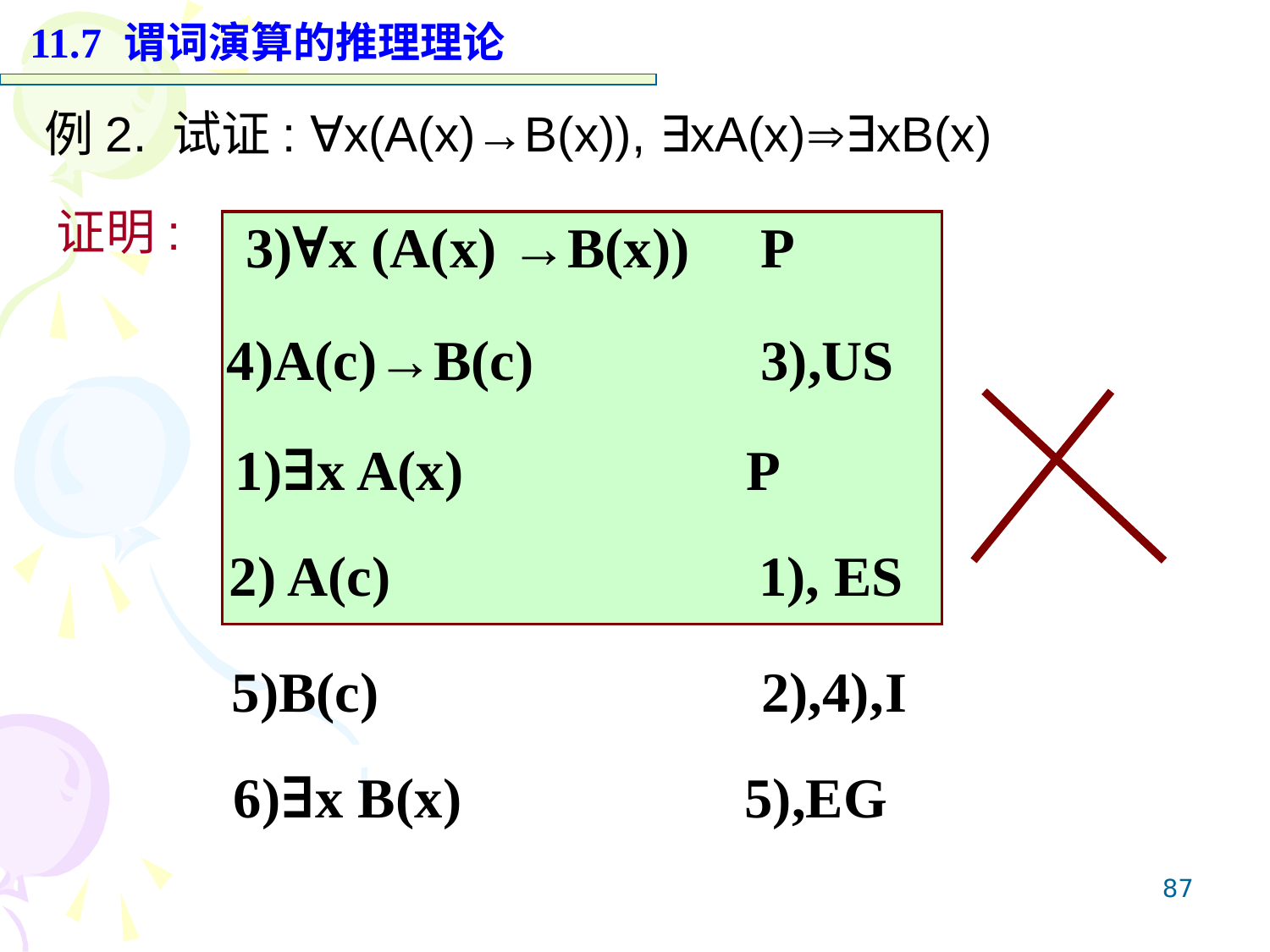

11.7 谓词演算的推理理论

例2. 试证: ∀x(A(x)→B(x)), ∃xA(x)⇒∃xB(x)
 证明:
3)∀x (A(x) →B(x))     P

4)A(c)→B(c)                3),US

1)∃x A(x)                    P
2) A(c)                          1), ES
5)B(c)                           2),4),I
6)∃x B(x)                    5),EG
87